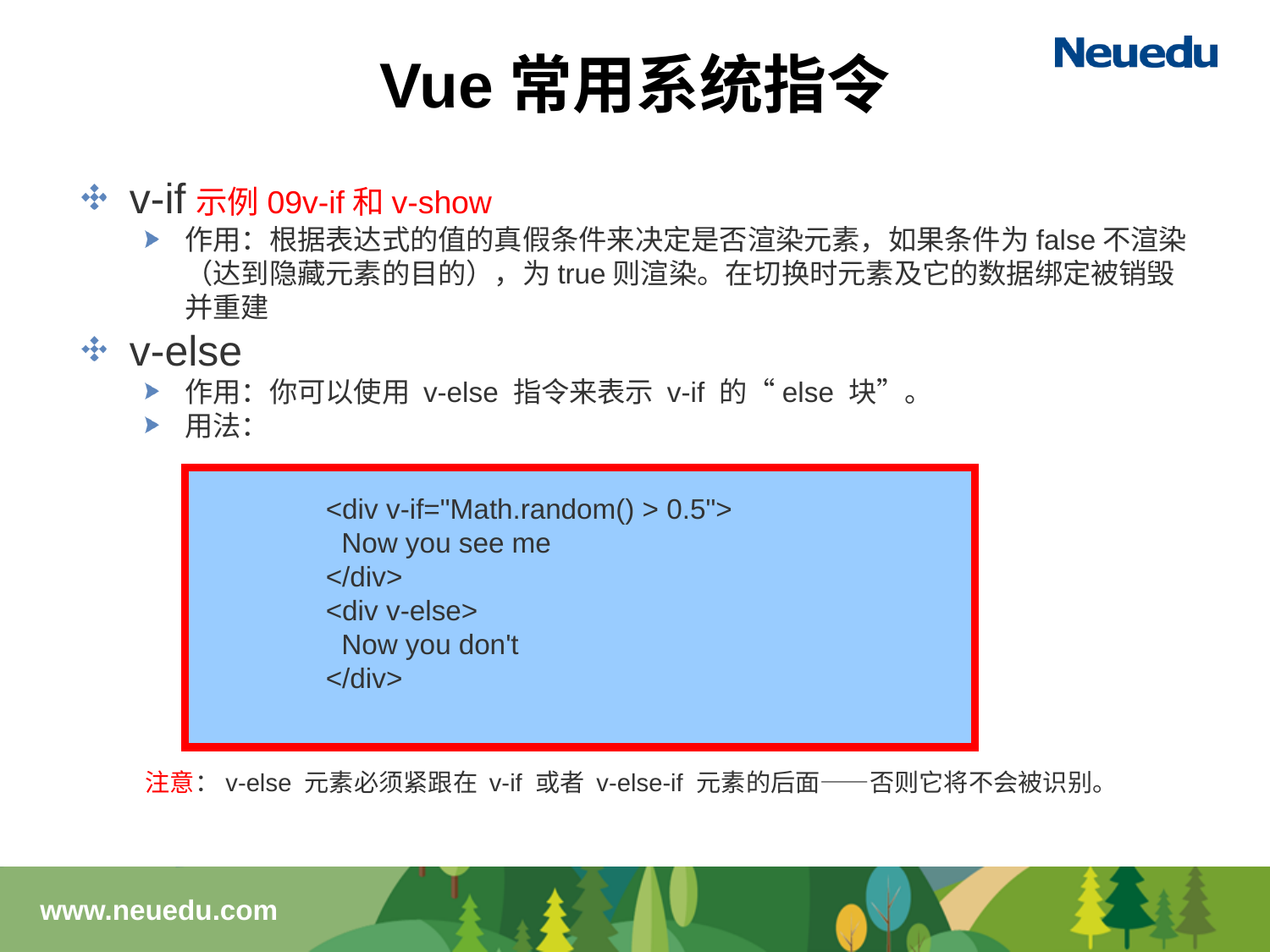

# Vue常用系统指令

v-if示例09v-if和v-show
作用：根据表达式的值的真假条件来决定是否渲染元素，如果条件为false不渲染（达到隐藏元素的目的），为true则渲染。在切换时元素及它的数据绑定被销毁并重建
v-else
作用：你可以使用 v-else 指令来表示 v-if 的“else 块”。
用法：

注意：v-else 元素必须紧跟在 v-if 或者 v-else-if 元素的后面——否则它将不会被识别。

<div v-if="Math.random() > 0.5">
  Now you see me
</div>
<div v-else>
  Now you don't
</div>